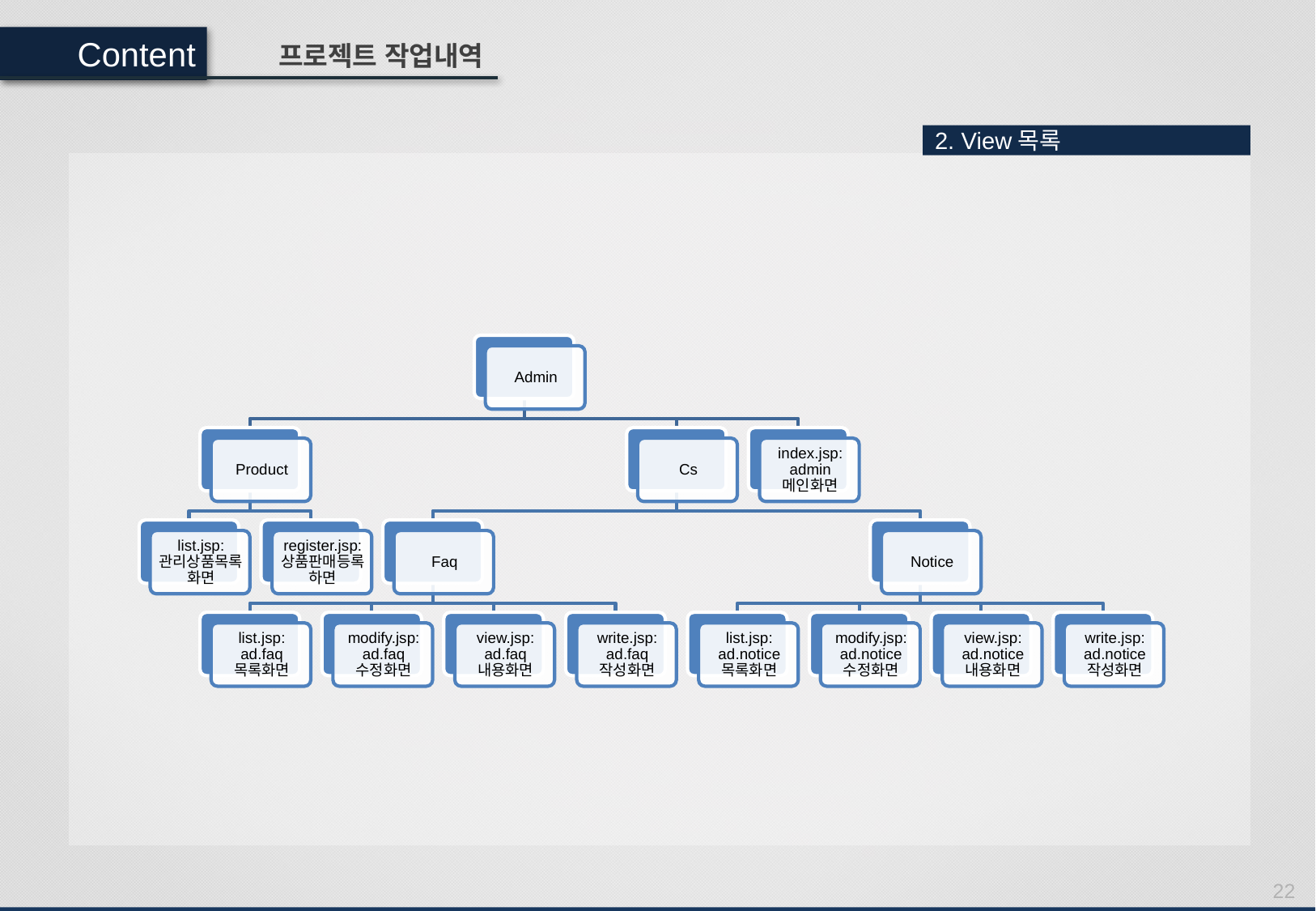

Content
프로젝트 작업내역
2. View목록

Admin
Product
list.jsp: 관리상품목록 화면
register.jsp: 상품판매등록 하면
Cs
Faq
list.jsp: ad.faq 목록화면
modify.jsp: ad.faq 수정화면
view.jsp: ad.faq 내용화면
write.jsp: ad.faq 작성화면
Notice
list.jsp: ad.notice 목록화면
modify.jsp: ad.notice 수정화면
view.jsp: ad.notice 내용화면
write.jsp: ad.notice 작성화면
index.jsp: admin 메인화면
22